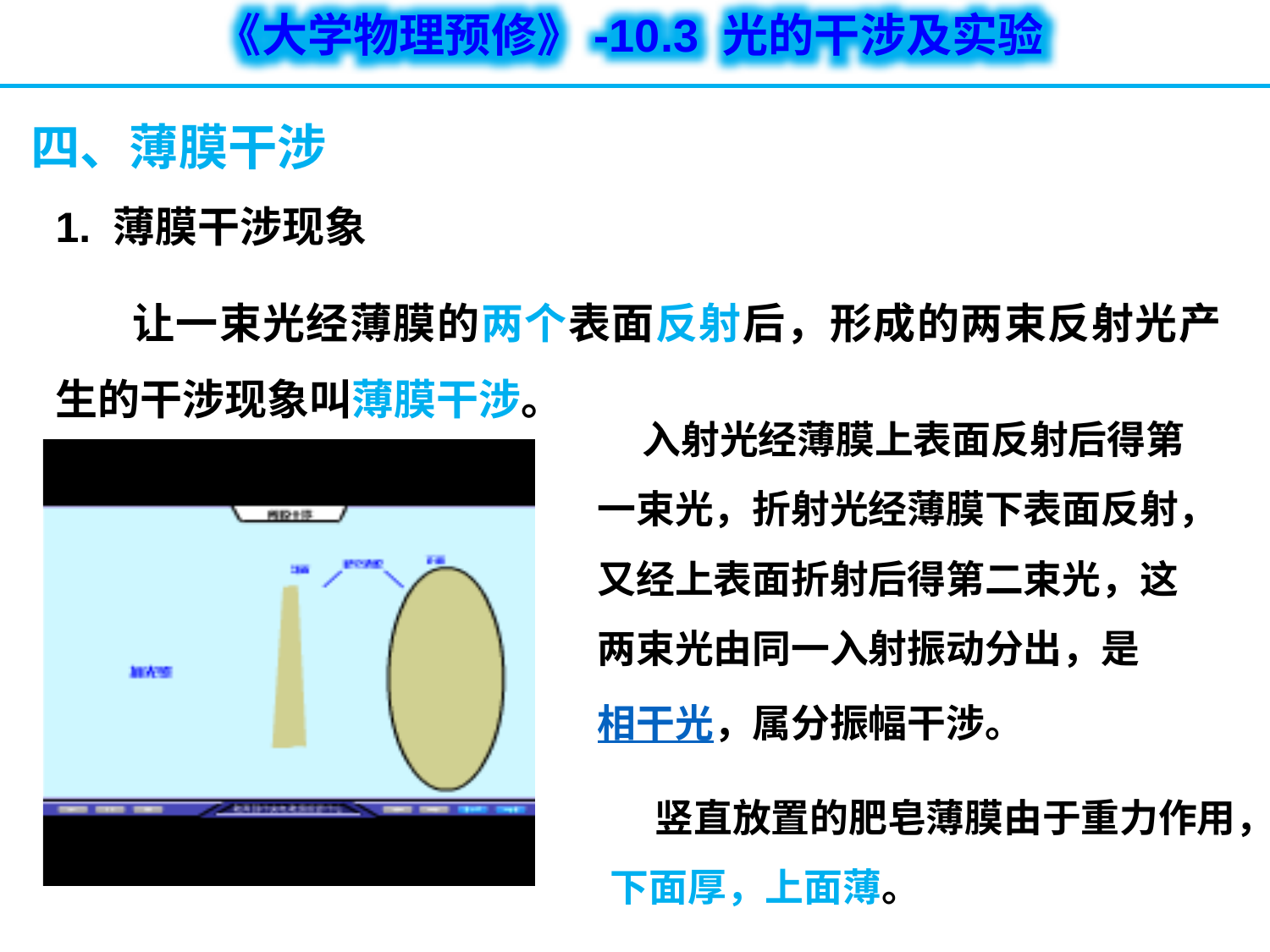

四、薄膜干涉
1. 薄膜干涉现象
      让一束光经薄膜的两个表面反射后，形成的两束反射光产生的干涉现象叫薄膜干涉。
    入射光经薄膜上表面反射后得第一束光，折射光经薄膜下表面反射，又经上表面折射后得第二束光，这两束光由同一入射振动分出，是相干光，属分振幅干涉。
    竖直放置的肥皂薄膜由于重力作用，下面厚，上面薄。